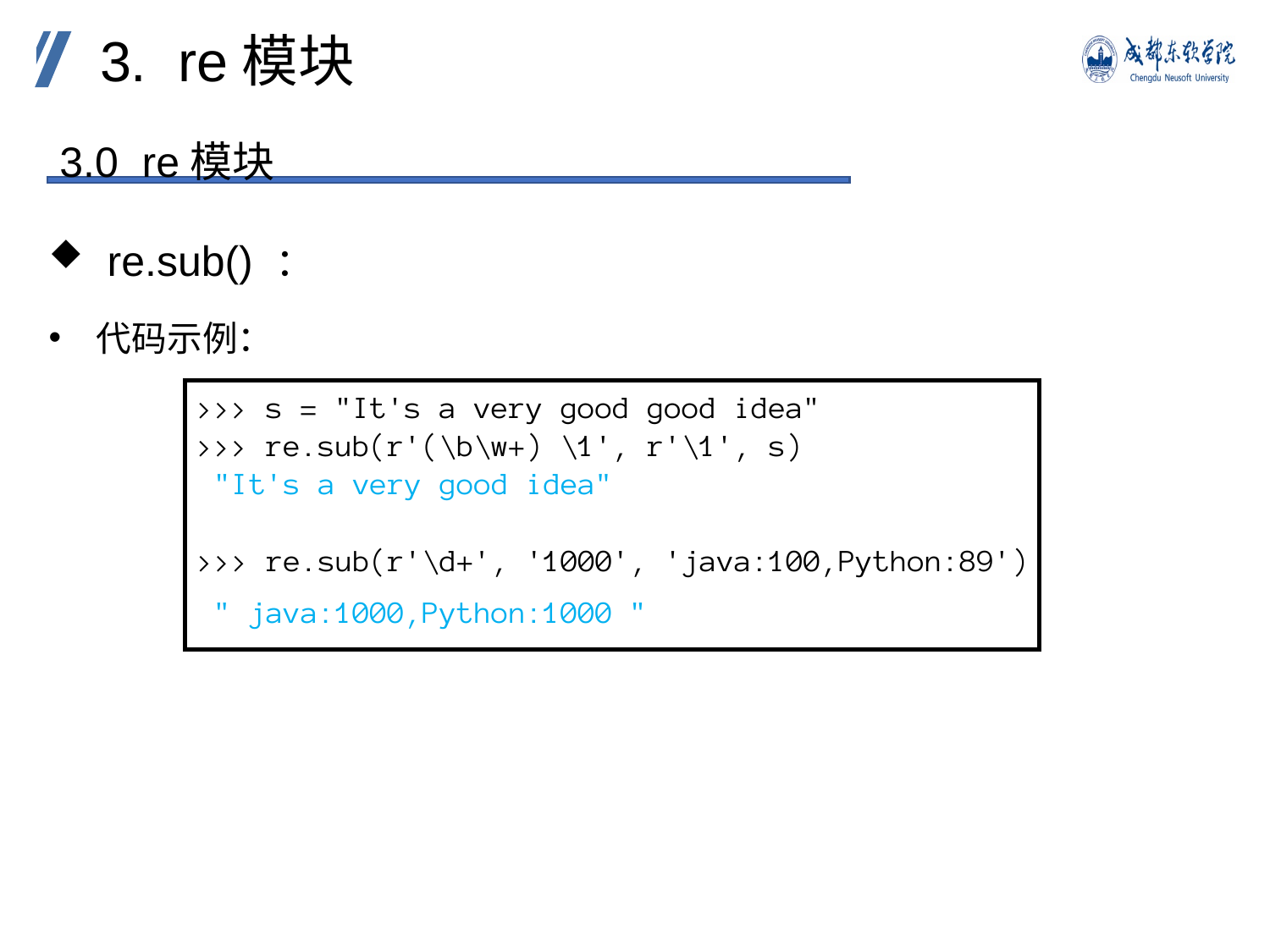

3.  re模块
3.0  re模块

 re.sub() ：
代码示例：

>>> s = "It's a very good good idea"
>>> re.sub(r'(\b\w+) \1', r'\1', s)
 "It's a very good idea"
>>> re.sub(r'\d+', '1000', 'java:100,Python:89')
" java:1000,Python:1000 "